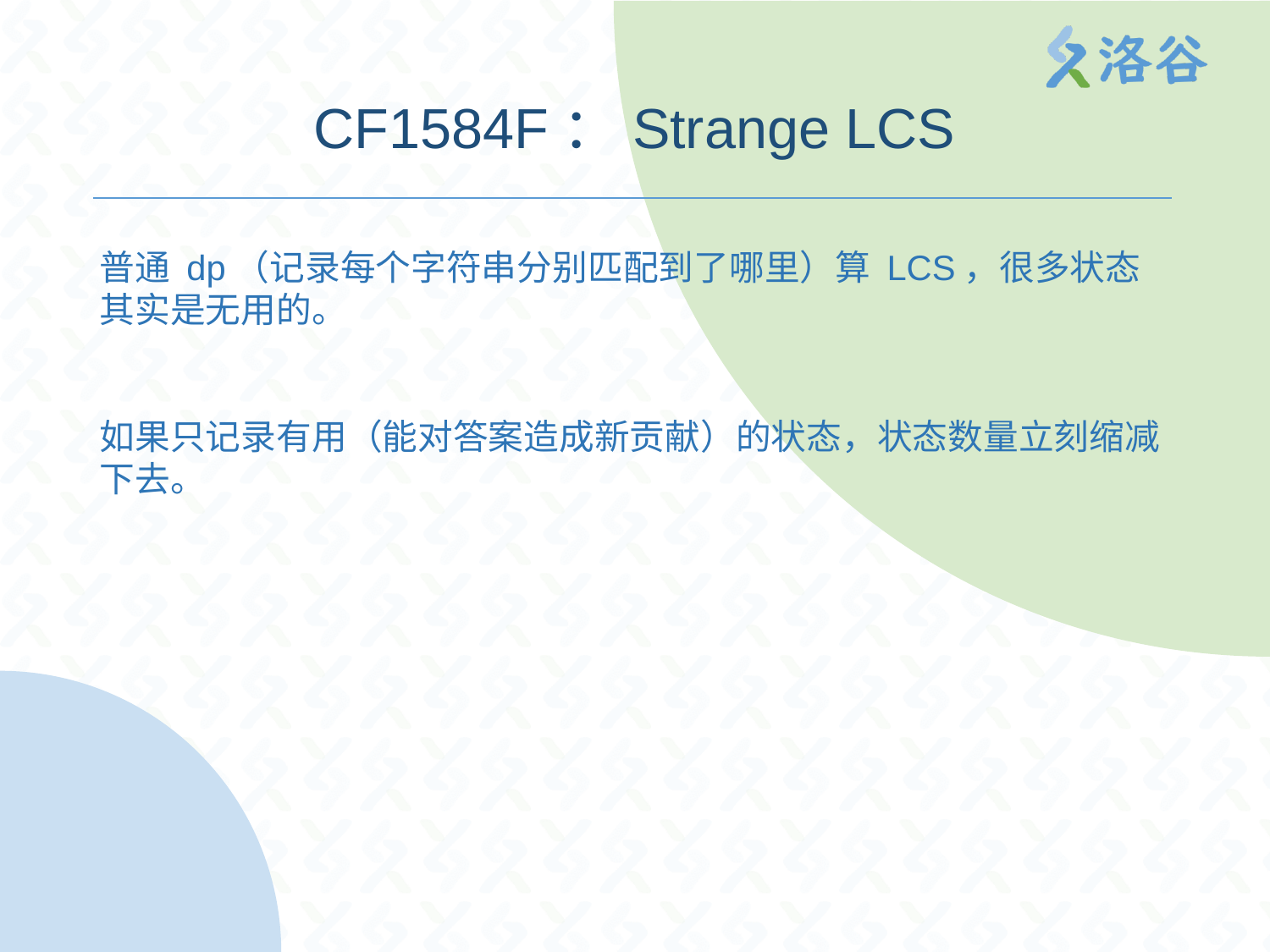

# CF1584F：Strange LCS
普通 dp（记录每个字符串分别匹配到了哪里）算 LCS，很多状态其实是无用的。

如果只记录有用（能对答案造成新贡献）的状态，状态数量立刻缩减下去。